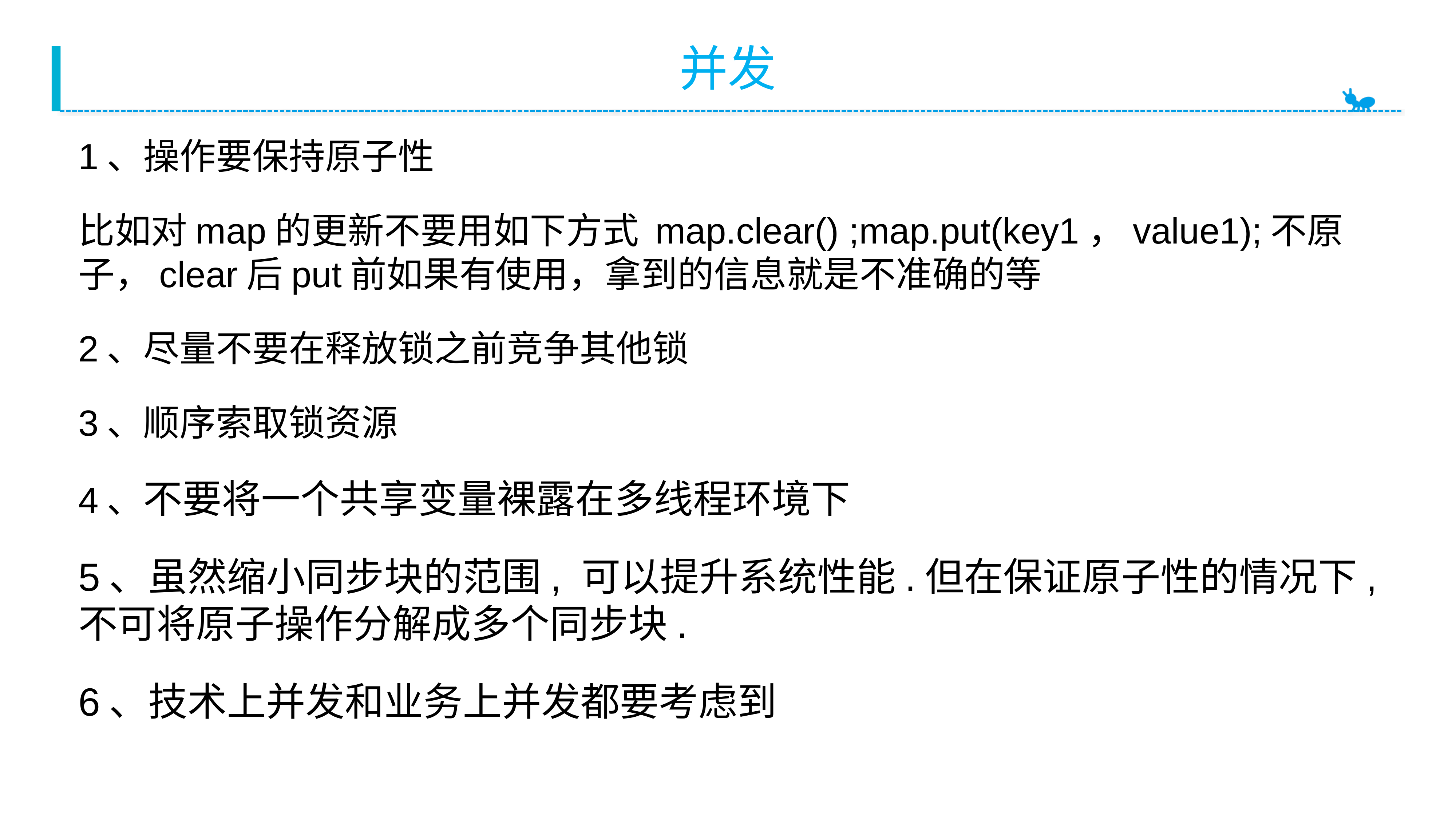

# 并发
1、操作要保持原子性
比如对map的更新不要用如下方式 map.clear() ;map.put(key1，value1);不原子，clear后put前如果有使用，拿到的信息就是不准确的等
2、尽量不要在释放锁之前竞争其他锁
3、顺序索取锁资源
4、不要将一个共享变量裸露在多线程环境下
5、虽然缩小同步块的范围, 可以提升系统性能.但在保证原子性的情况下, 不可将原子操作分解成多个同步块.
6、技术上并发和业务上并发都要考虑到